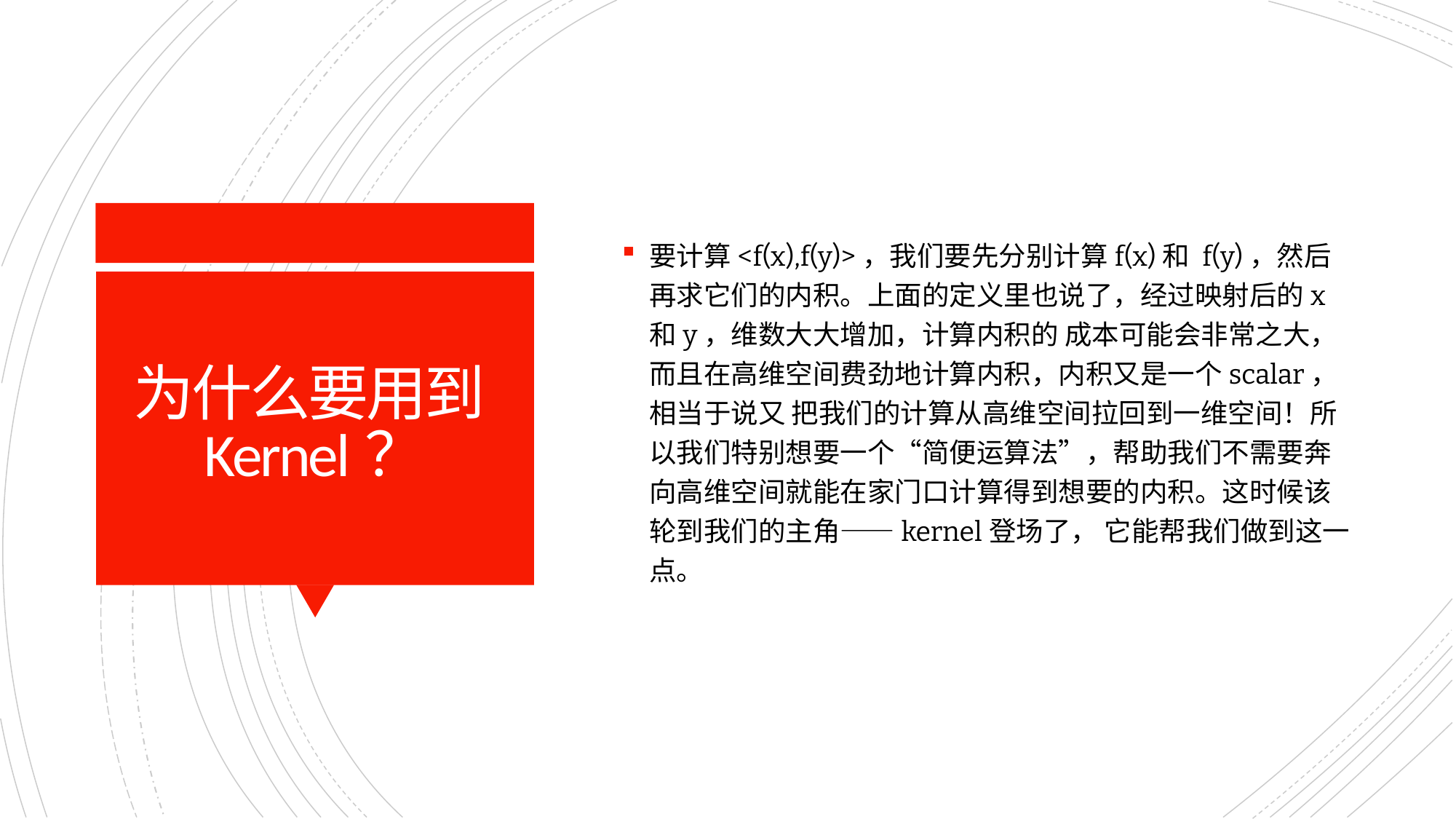

要计算<f(x),f(y)>，我们要先分别计算f(x)和 f(y)，然后再求它们的内积。上面的定义里也说了，经过映射后的x和y，维数大大增加，计算内积的 成本可能会非常之大，而且在高维空间费劲地计算内积，内积又是一个scalar，相当于说又 把我们的计算从高维空间拉回到一维空间！所以我们特别想要一个“简便运算法”，帮助我们不需要奔向高维空间就能在家门口计算得到想要的内积。这时候该轮到我们的主角——kernel登场了， 它能帮我们做到这一点。
# 为什么要用到Kernel？